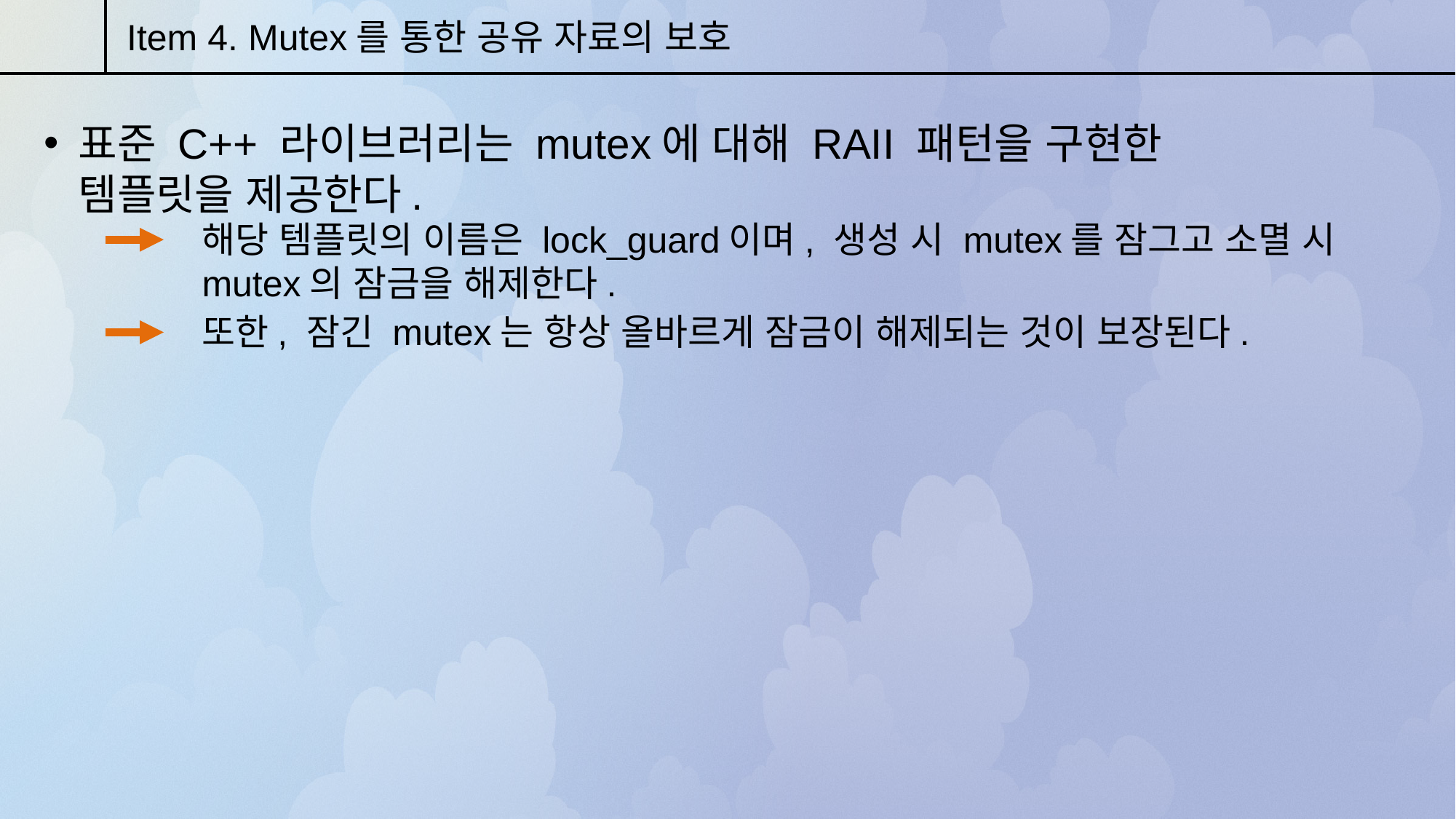

Item 4. Mutex를 통한 공유 자료의 보호
표준 C++ 라이브러리는 mutex에 대해 RAII 패턴을 구현한 템플릿을 제공한다.
해당 템플릿의 이름은 lock_guard이며, 생성 시 mutex를 잠그고 소멸 시 mutex의 잠금을 해제한다.
또한, 잠긴 mutex는 항상 올바르게 잠금이 해제되는 것이 보장된다.